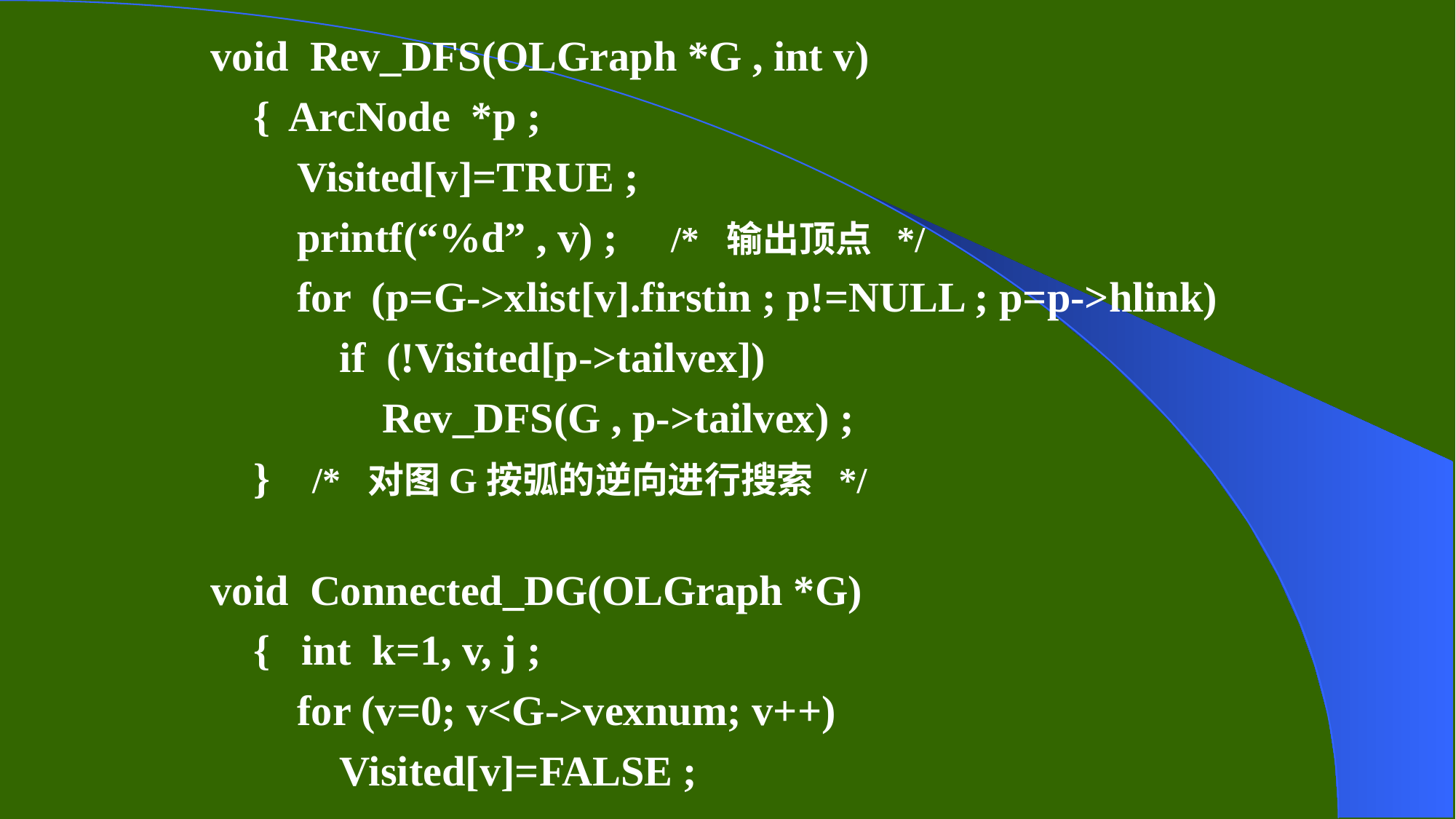

void  Rev_DFS(OLGraph *G , int v)
{  ArcNode  *p ;
Visited[v]=TRUE ;
printf(“%d” , v) ;     /*  输出顶点  */
for  (p=G->xlist[v].firstin ; p!=NULL ; p=p->hlink)
if  (!Visited[p->tailvex])
Rev_DFS(G , p->tailvex) ;
}    /*  对图G按弧的逆向进行搜索  */

void  Connected_DG(OLGraph *G)
{   int  k=1, v, j ;
for (v=0; v<G->vexnum; v++)
Visited[v]=FALSE ;